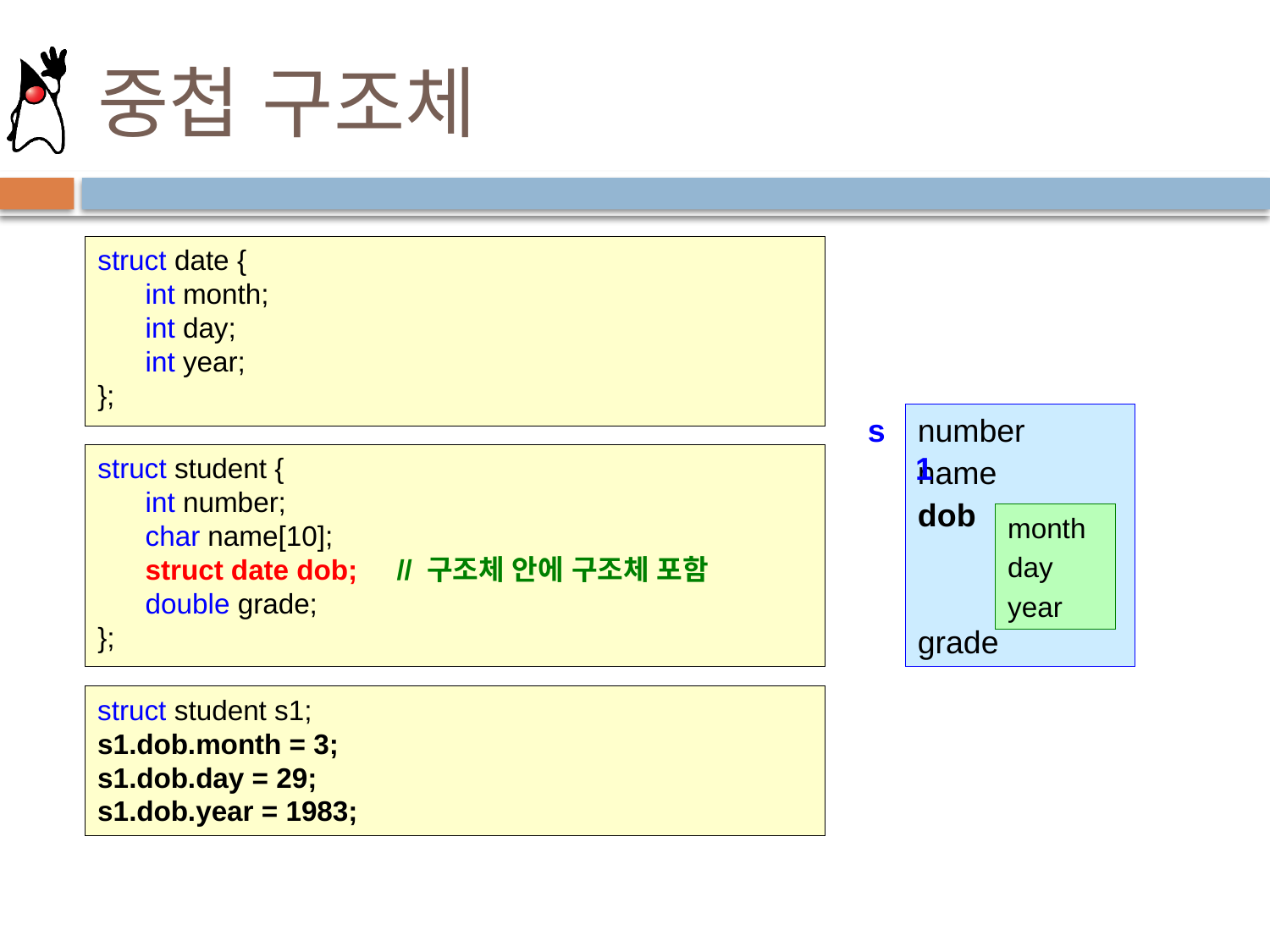

# 중첩 구조체
struct date {
	int month;
	int day;
	int year;
};
s1
number
name
dob

grade
month
day
year
struct student {
	int number;
	char name[10];
	struct date dob;     // 구조체 안에 구조체 포함
	double grade;
};
struct student s1;
s1.dob.month = 3;
s1.dob.day = 29;
s1.dob.year = 1983;